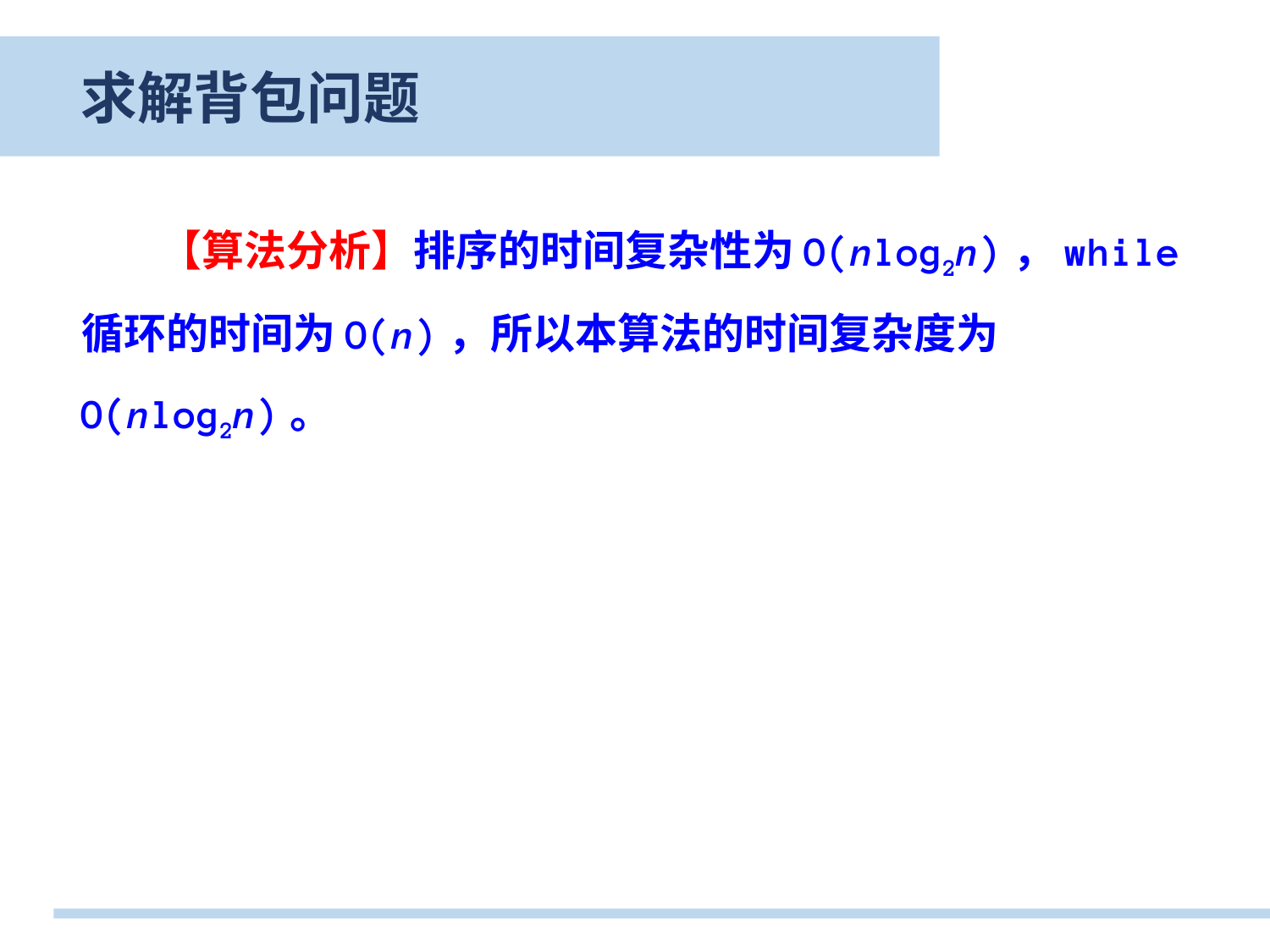

求解背包问题
　　【算法分析】排序的时间复杂性为O(nlog2n)，while循环的时间为O(n)，所以本算法的时间复杂度为O(nlog2n)。